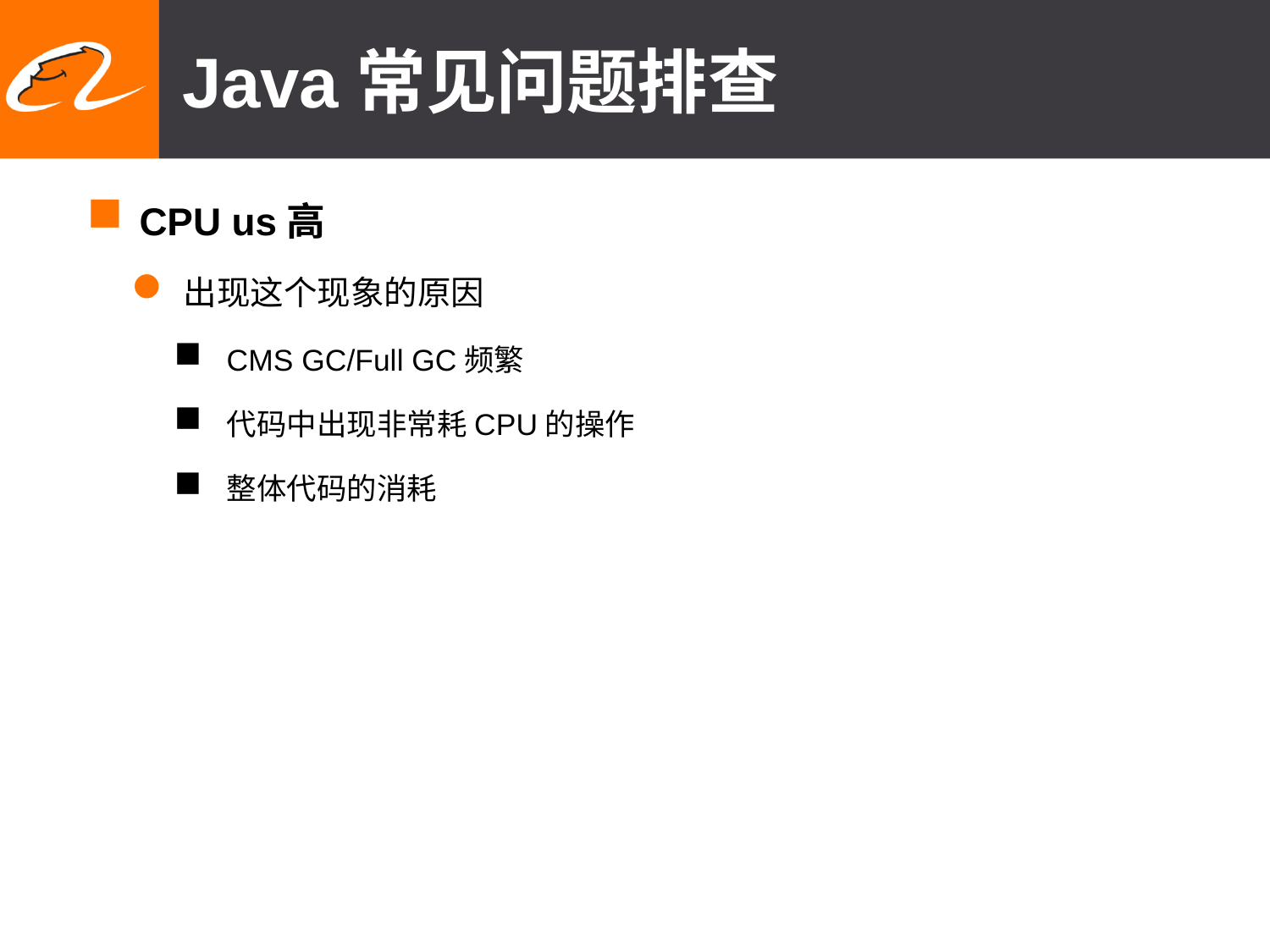

# Java常见问题排查
CPU us高
出现这个现象的原因
CMS GC/Full GC频繁
代码中出现非常耗CPU的操作
整体代码的消耗